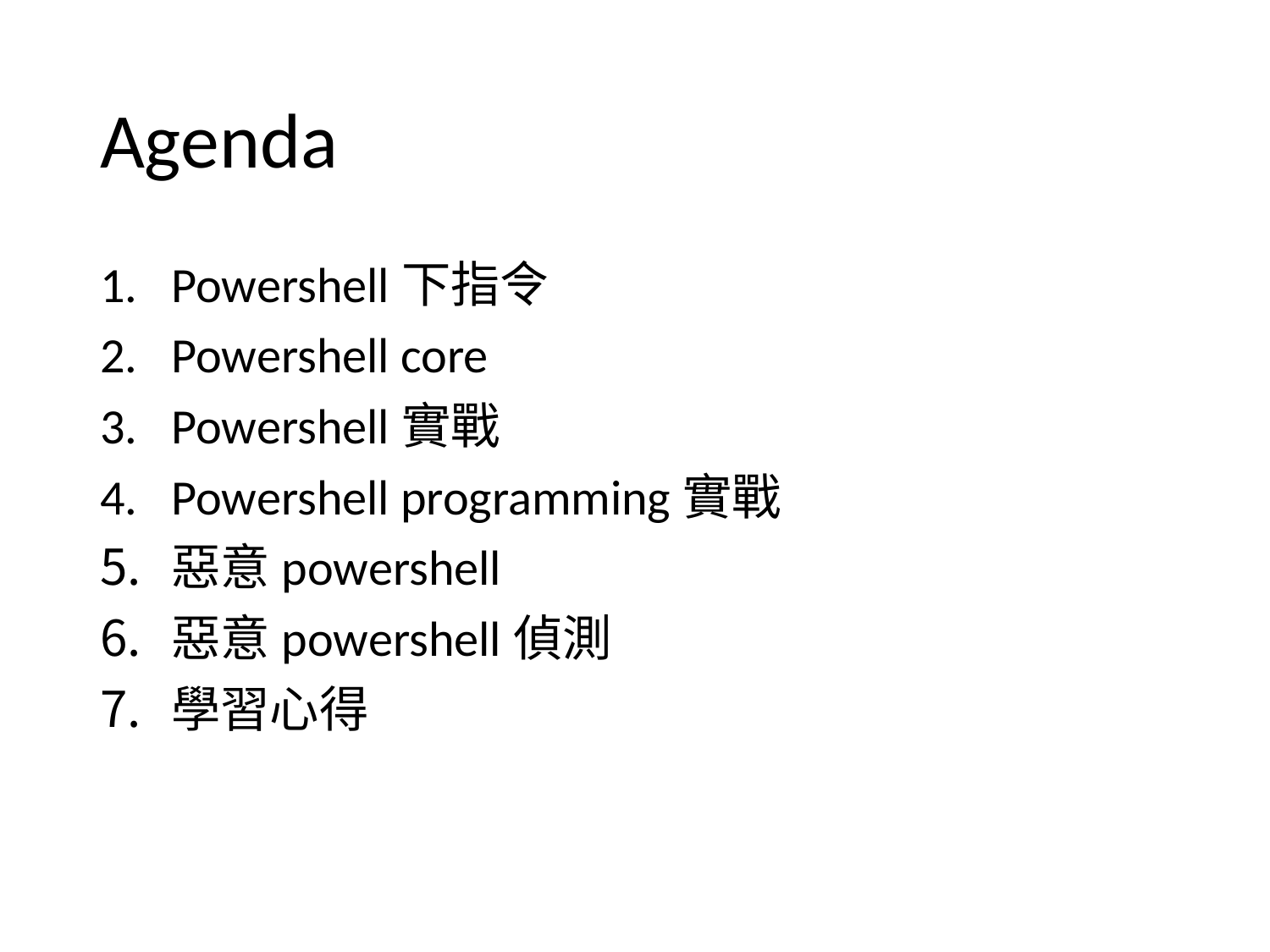

# Agenda
Powershell下指令
Powershell core
Powershell實戰
Powershell programming實戰
惡意powershell
惡意powershell偵測
學習心得